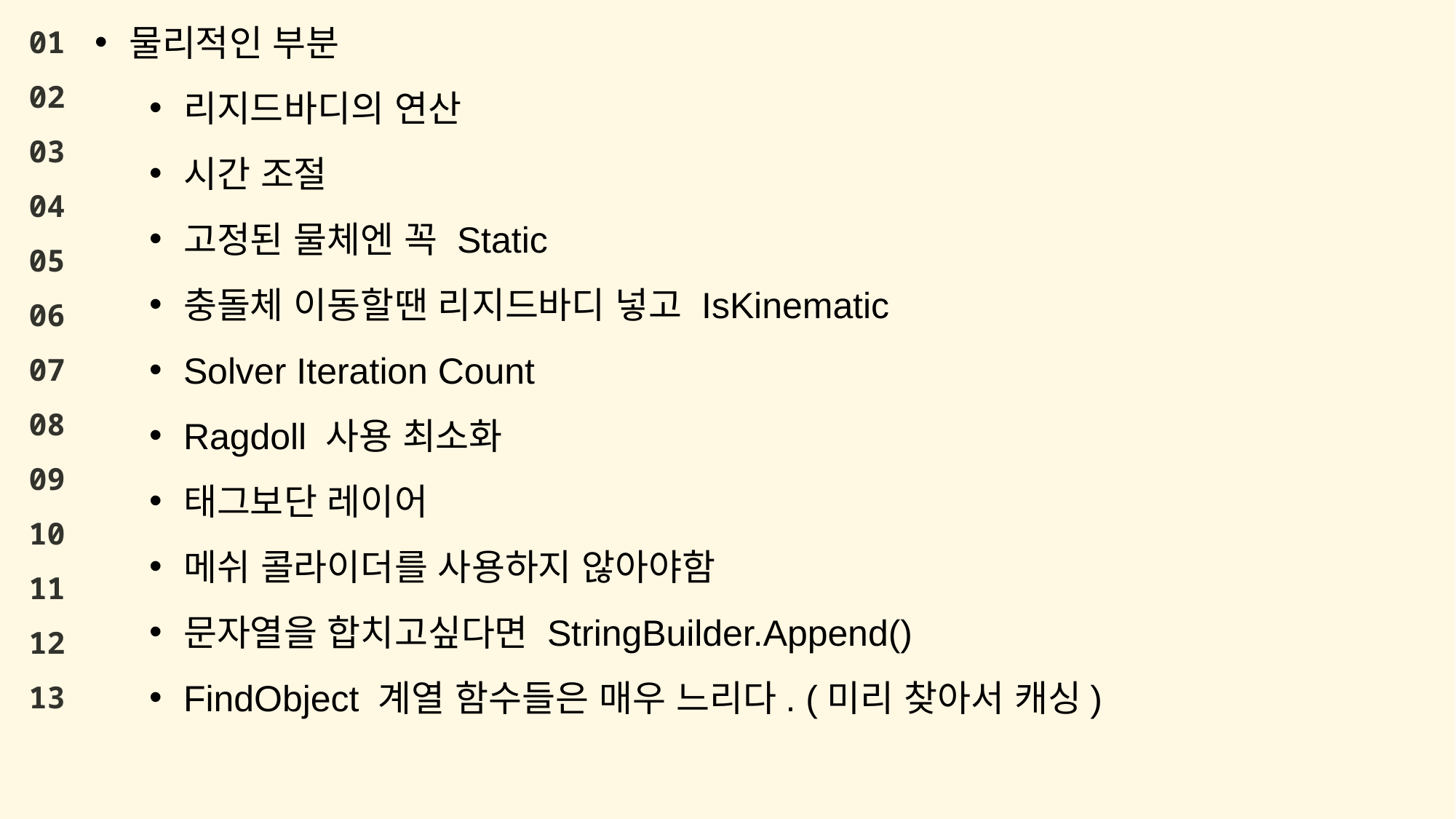

01
02
03
04
05
06
07
08
09
10
11
12
13
물리적인 부분
리지드바디의 연산
시간 조절
고정된 물체엔 꼭 Static
충돌체 이동할땐 리지드바디 넣고 IsKinematic
Solver Iteration Count
Ragdoll 사용 최소화
태그보단 레이어
메쉬 콜라이더를 사용하지 않아야함
문자열을 합치고싶다면 StringBuilder.Append()
FindObject 계열 함수들은 매우 느리다. (미리 찾아서 캐싱)